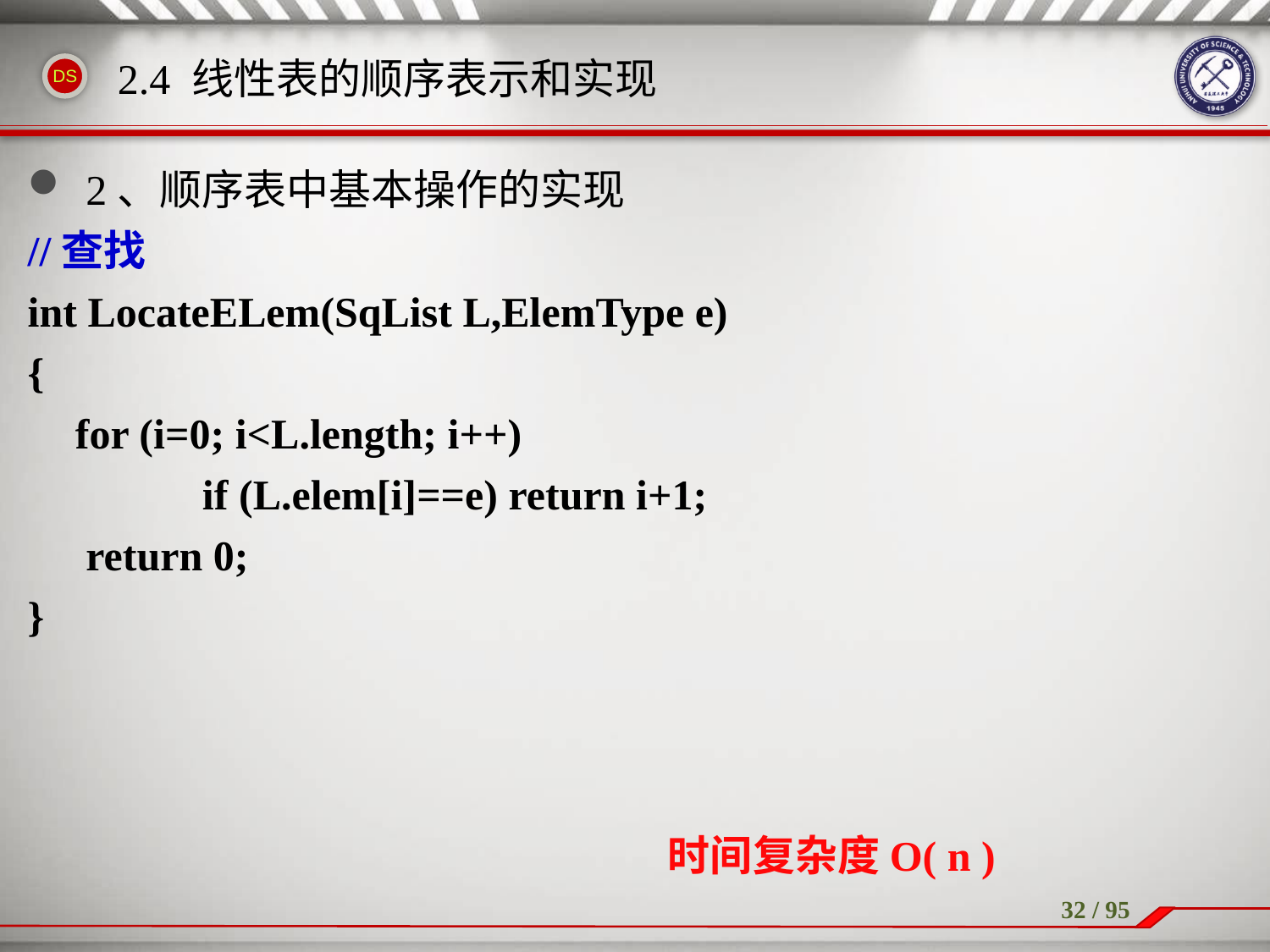

# 2.4 线性表的顺序表示和实现
 2、顺序表中基本操作的实现
//查找
int LocateELem(SqList L,ElemType e)
{
  	for (i=0; i<L.length; i++)
      	if (L.elem[i]==e) return i+1;
 	 return 0;
}
时间复杂度O( n )